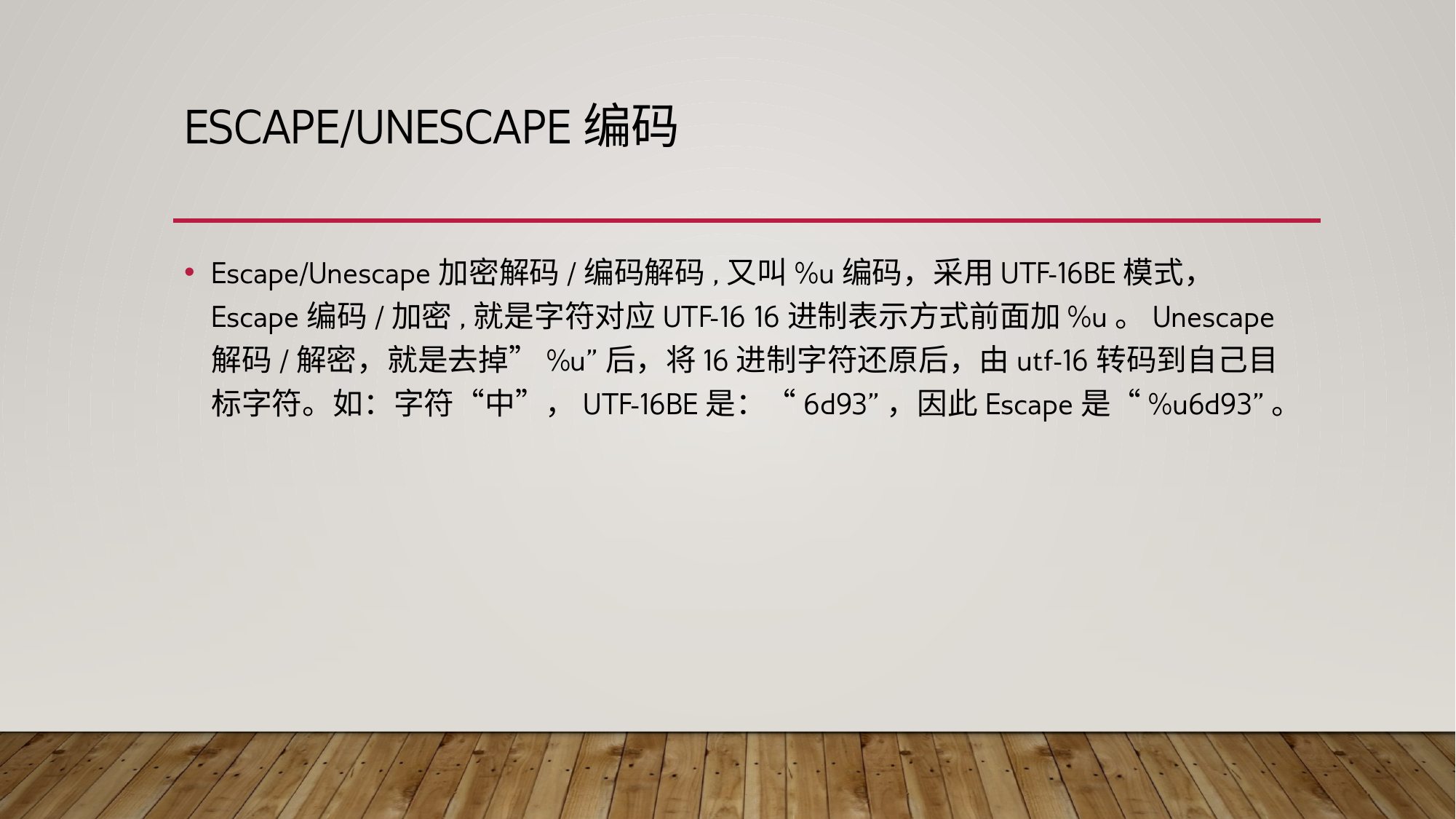

# Escape/Unescape编码
Escape/Unescape加密解码/编码解码,又叫%u编码，采用UTF-16BE模式， Escape编码/加密,就是字符对应UTF-16 16进制表示方式前面加%u。Unescape解码/解密，就是去掉”%u”后，将16进制字符还原后，由utf-16转码到自己目标字符。如：字符“中”，UTF-16BE是：“6d93”，因此Escape是“%u6d93”。